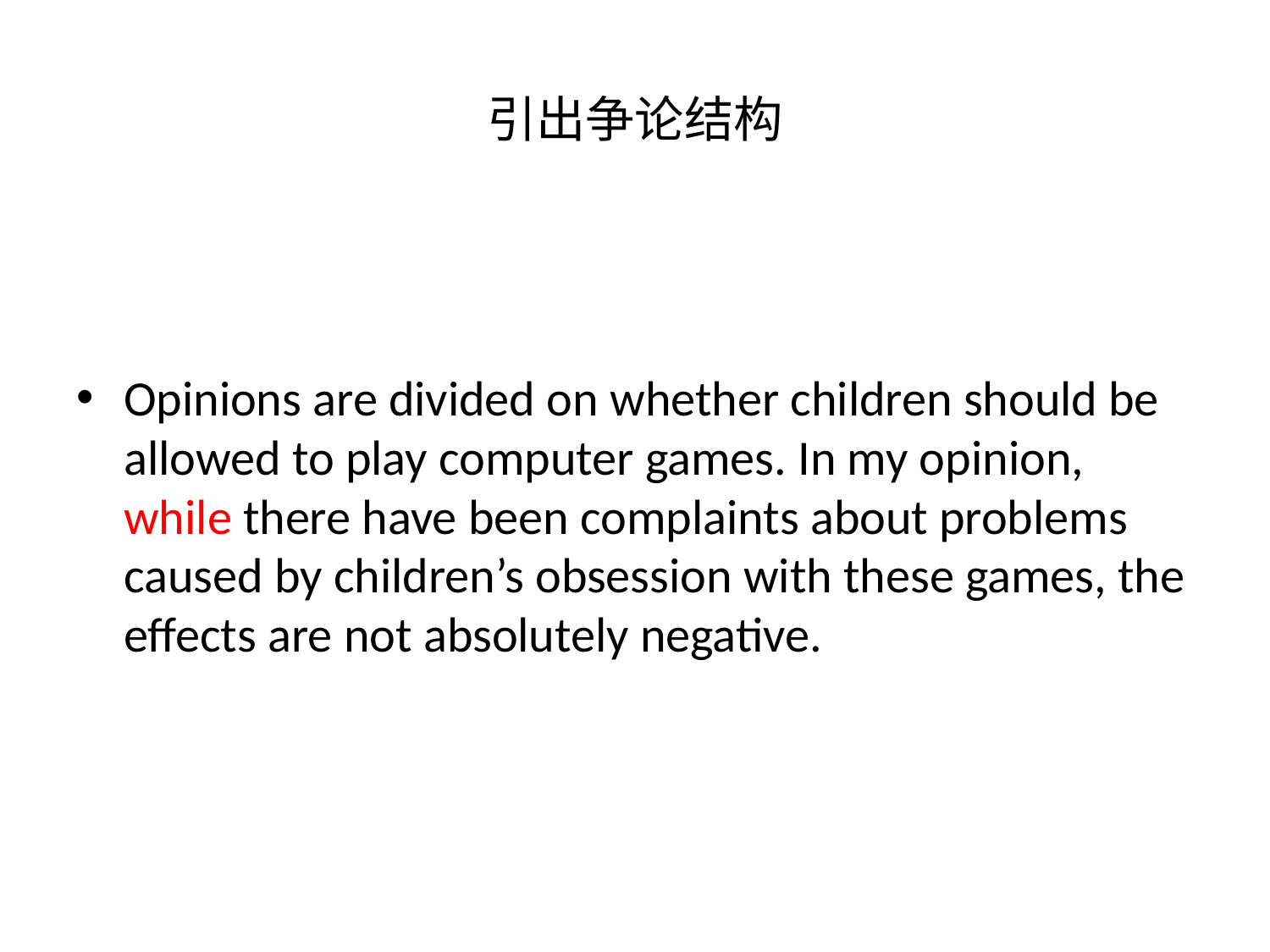

# 引出争论结构

Opinions are divided on whether children should be allowed to play computer games. In my opinion, while there have been complaints about problems caused by children’s obsession with these games, the effects are not absolutely negative.